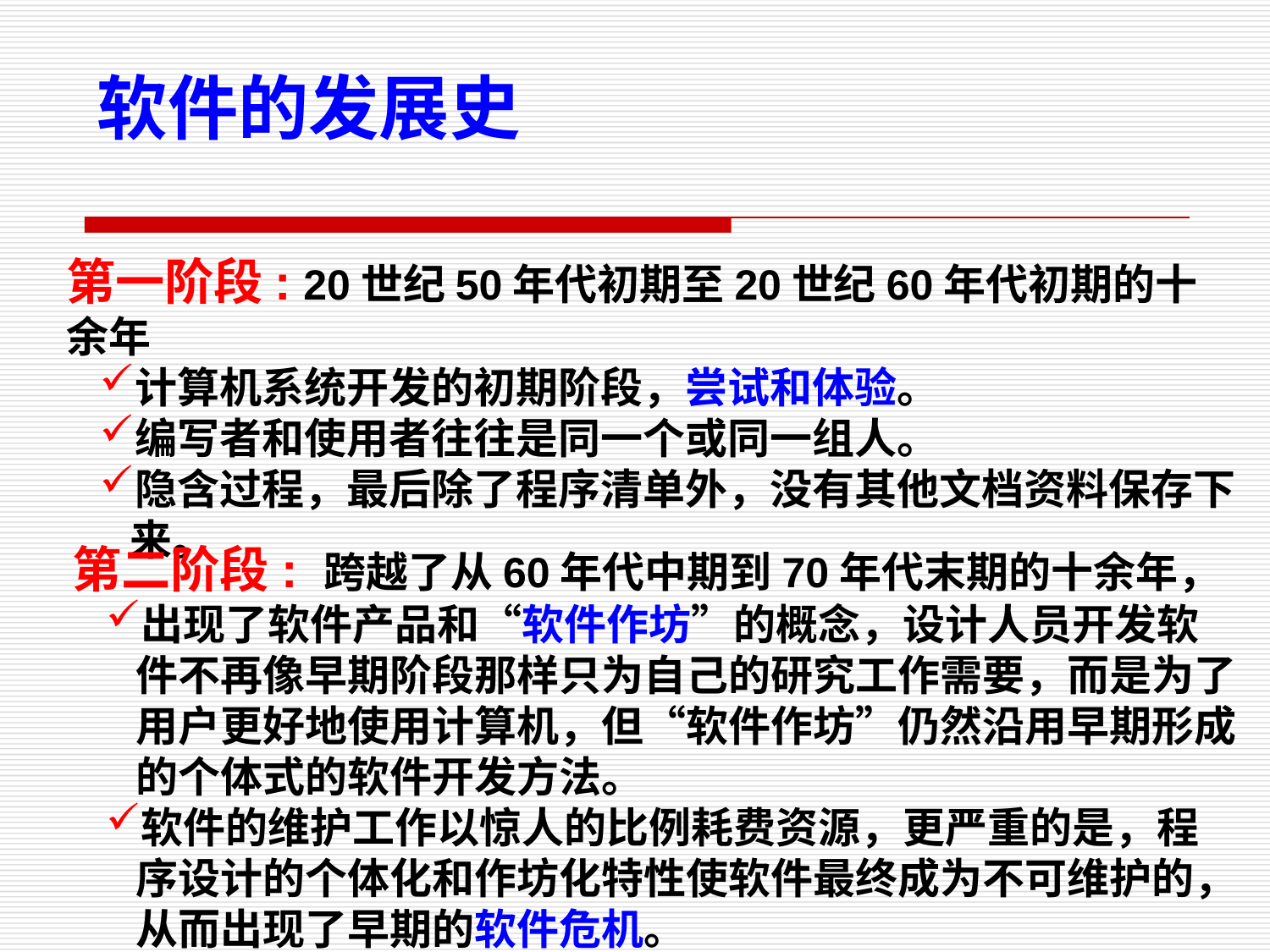

软件的发展史
第一阶段: 20世纪50年代初期至20世纪60年代初期的十余年
计算机系统开发的初期阶段，尝试和体验。
编写者和使用者往往是同一个或同一组人。
隐含过程，最后除了程序清单外，没有其他文档资料保存下来。
第二阶段: 跨越了从60年代中期到70年代末期的十余年，
出现了软件产品和“软件作坊”的概念，设计人员开发软件不再像早期阶段那样只为自己的研究工作需要，而是为了用户更好地使用计算机，但“软件作坊”仍然沿用早期形成的个体式的软件开发方法。
软件的维护工作以惊人的比例耗费资源，更严重的是，程序设计的个体化和作坊化特性使软件最终成为不可维护的，从而出现了早期的软件危机。